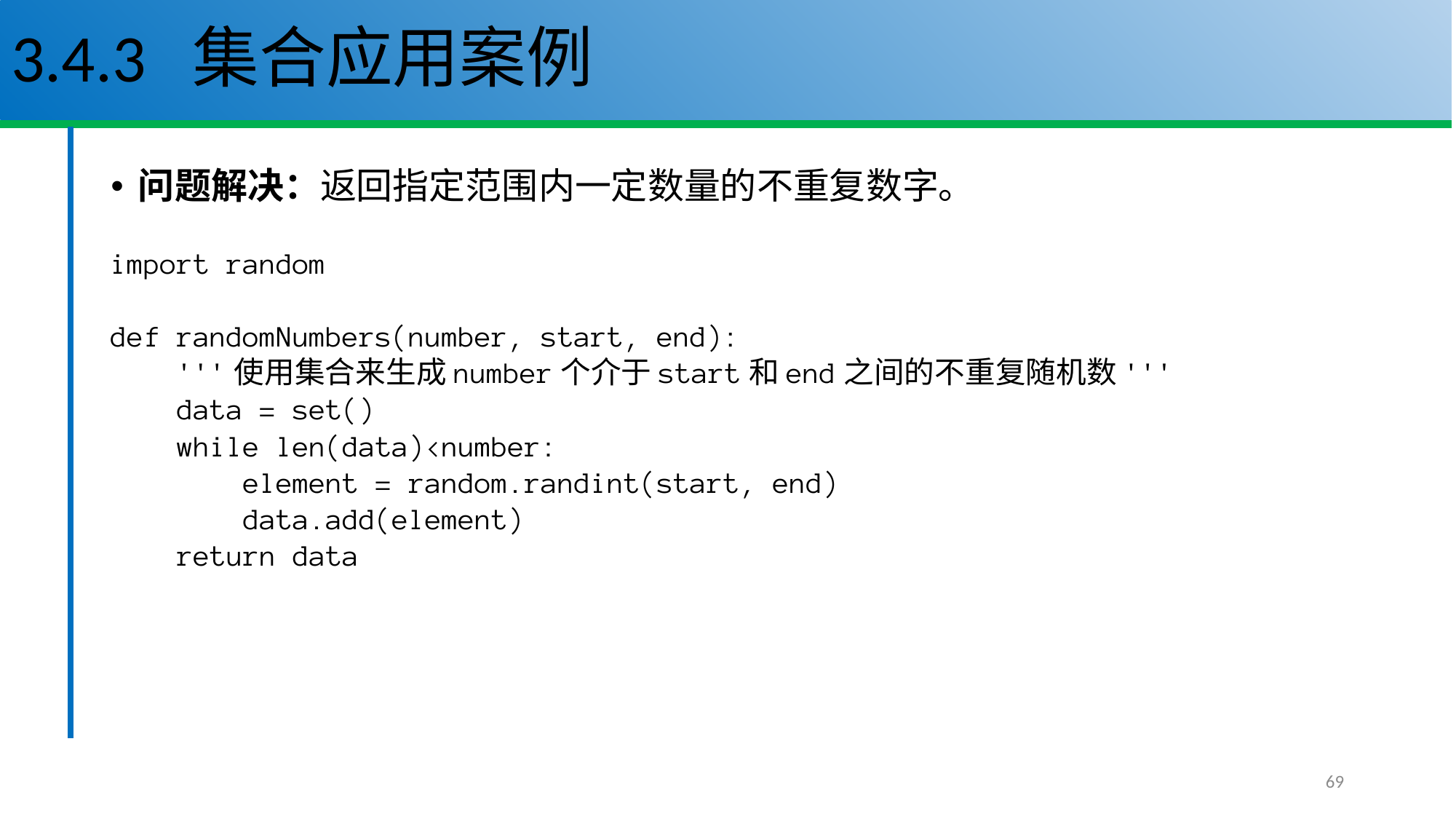

# 3.4.3  集合应用案例
问题解决：返回指定范围内一定数量的不重复数字。

import random

def randomNumbers(number, start, end):
    '''使用集合来生成number个介于start和end之间的不重复随机数'''
    data = set()
    while len(data)<number:
        element = random.randint(start, end)
        data.add(element)
    return data
69